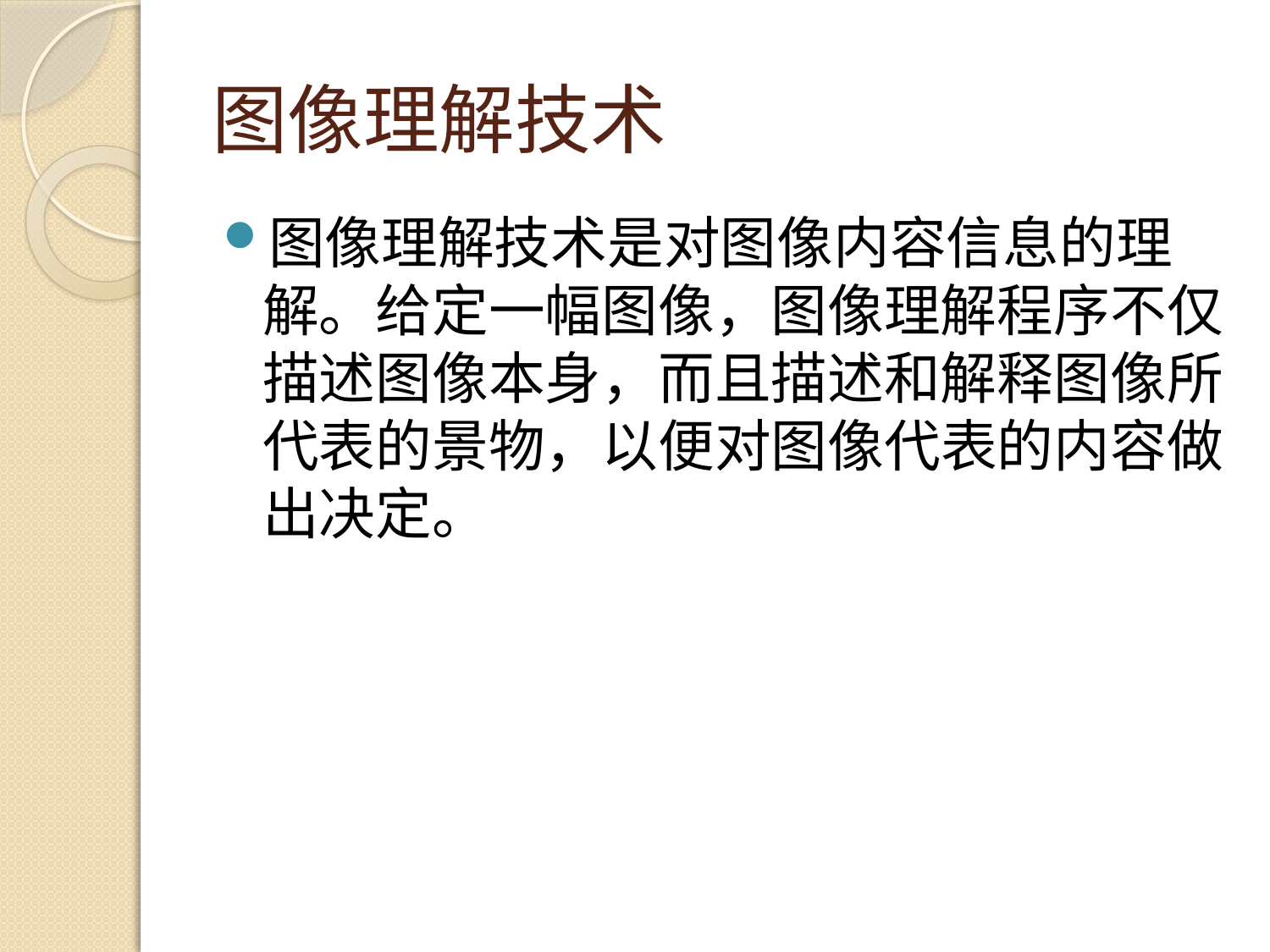

# 图像理解技术
图像理解技术是对图像内容信息的理解。给定一幅图像，图像理解程序不仅描述图像本身，而且描述和解释图像所代表的景物，以便对图像代表的内容做出决定。